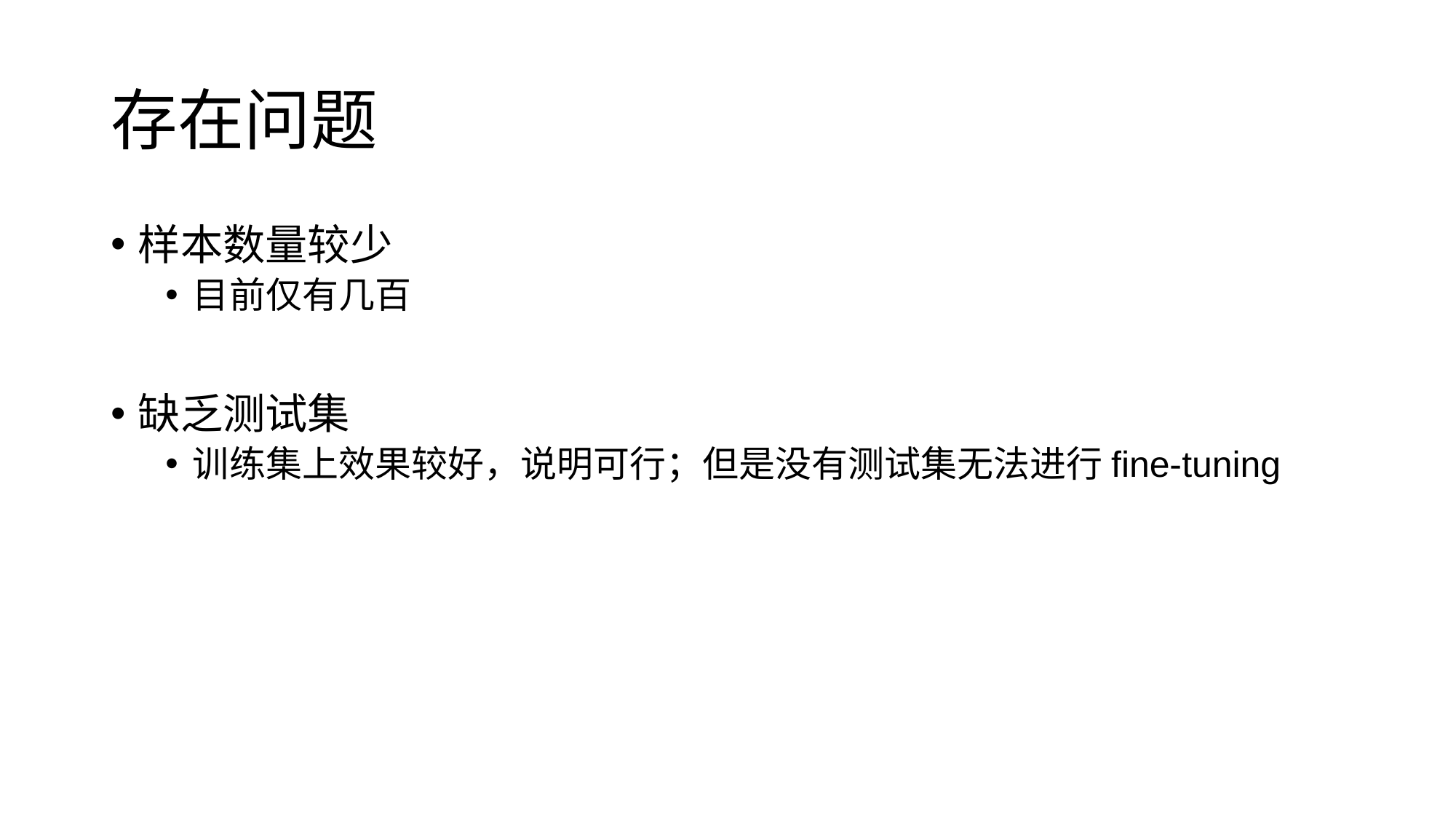

# 存在问题
样本数量较少
目前仅有几百

缺乏测试集
训练集上效果较好，说明可行；但是没有测试集无法进行fine-tuning